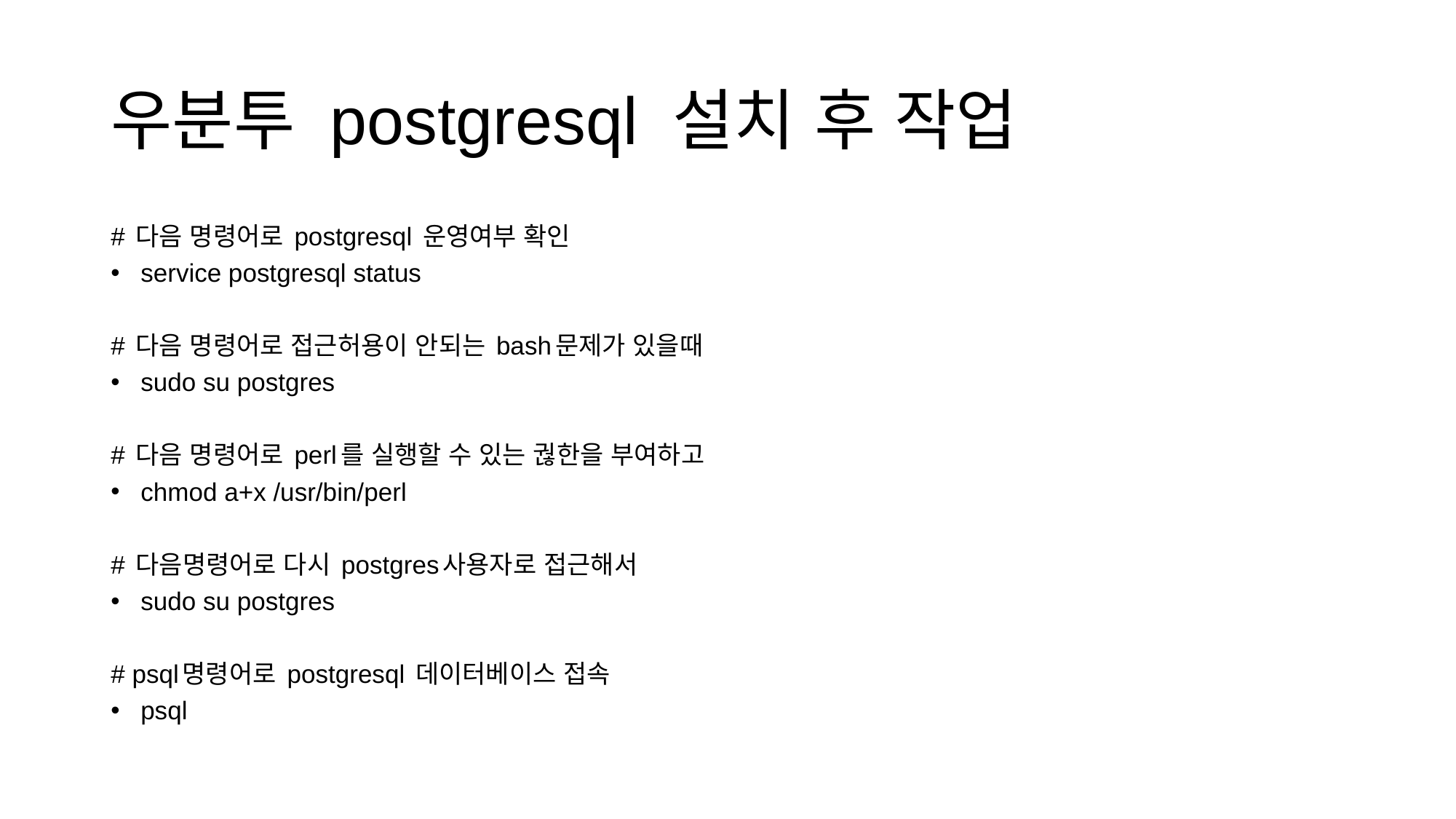

# 우분투 postgresql 설치 후 작업
# 다음 명령어로 postgresql 운영여부 확인
service postgresql status

# 다음 명령어로 접근허용이 안되는 bash문제가 있을때
sudo su postgres

# 다음 명령어로 perl를 실행할 수 있는 궎한을 부여하고
chmod a+x /usr/bin/perl

# 다음명령어로 다시 postgres사용자로 접근해서
sudo su postgres

# psql명령어로 postgresql 데이터베이스 접속
psql